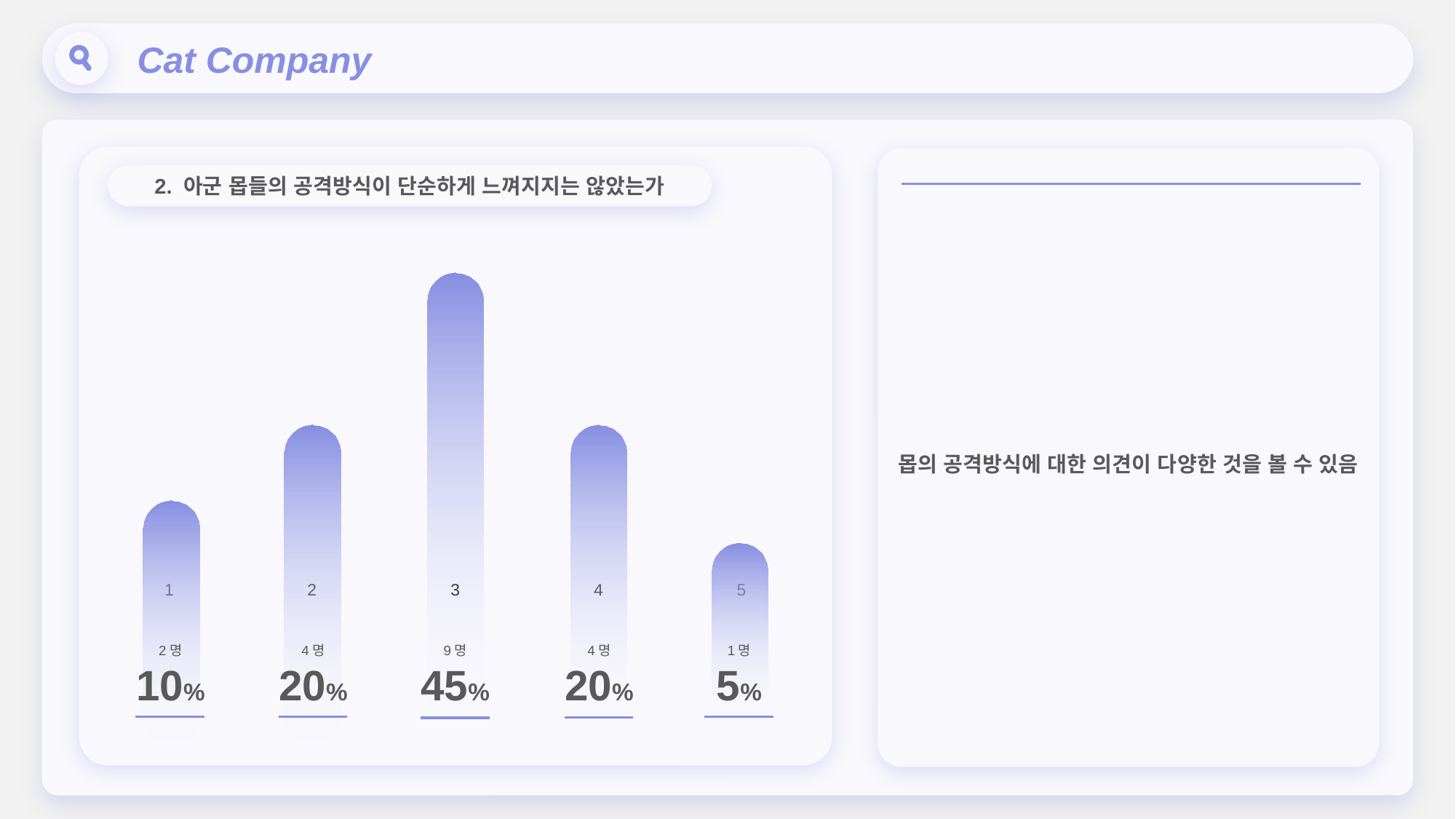

Cat Company

몹의 공격방식에 대한 의견이 다양한 것을 볼 수 있음
2. 아군 몹들의 공격방식이 단순하게 느껴지지는 않았는가

### Chart

| Category | 계열 1 |
|---|---|
| 1 | None |
| 2 | None |
| 3 | None |
| 4 | None |
| 5 | None |

2명
10%
4명
20%
9명
45%
1명
5%
4명
20%